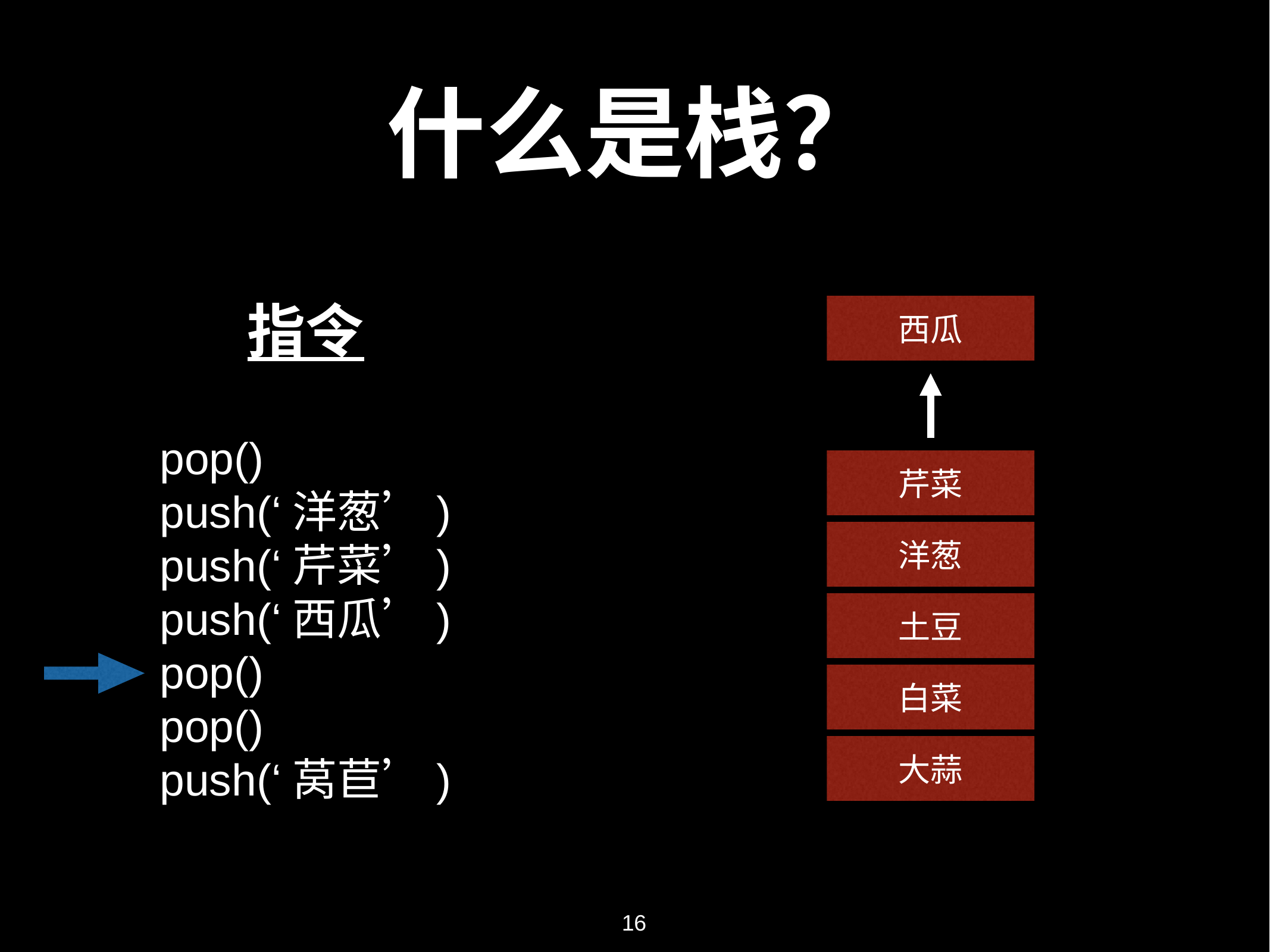

# 什么是栈？
指令
西瓜

pop()
push(‘洋葱’)
push(‘芹菜’)
push(‘西瓜’)
pop()
pop()
push(‘莴苣’)
芹菜
洋葱
土豆

白菜
大蒜
16